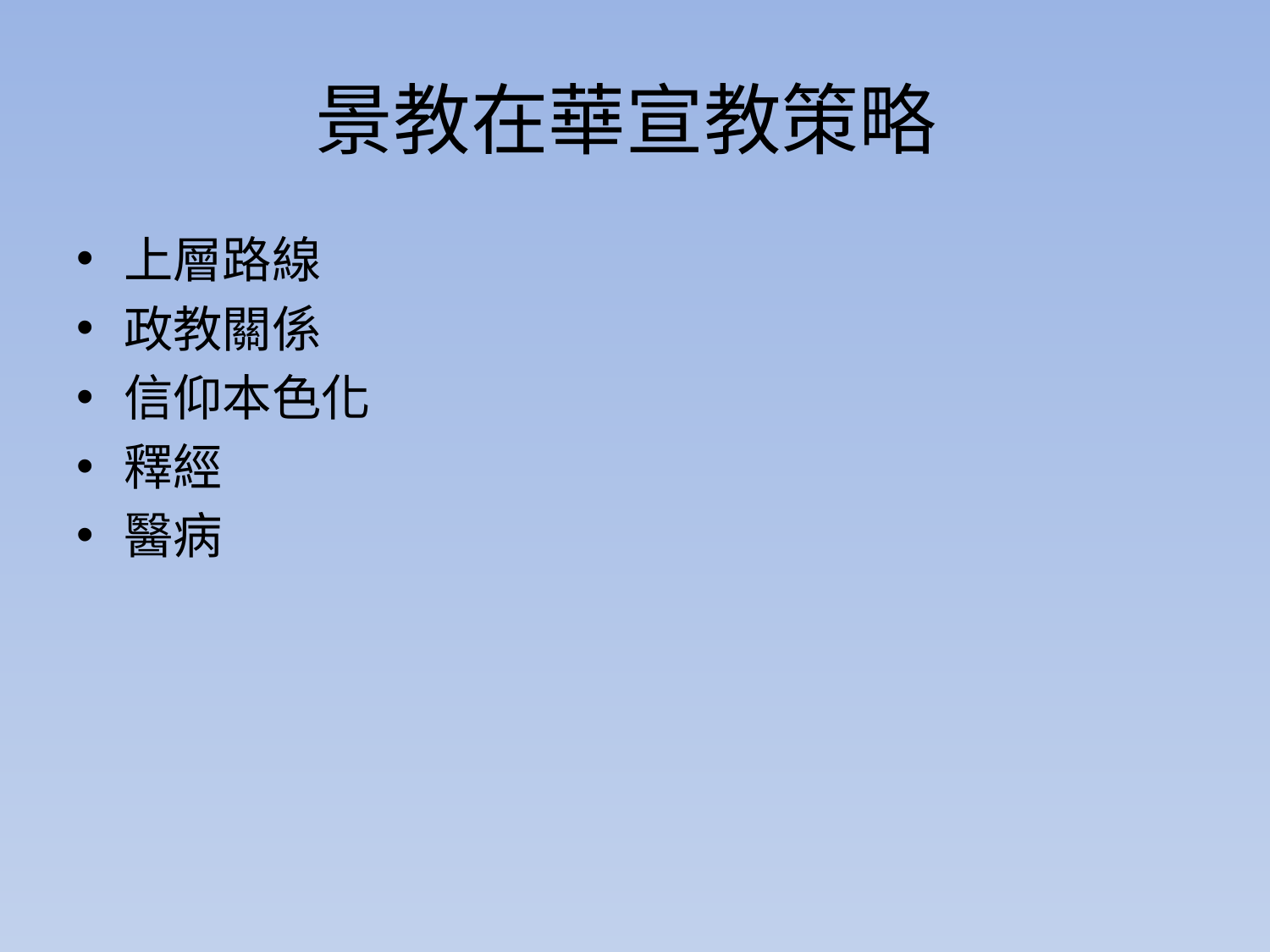

# 景教在華宣教策略
上層路線
政教關係
信仰本色化
釋經
醫病